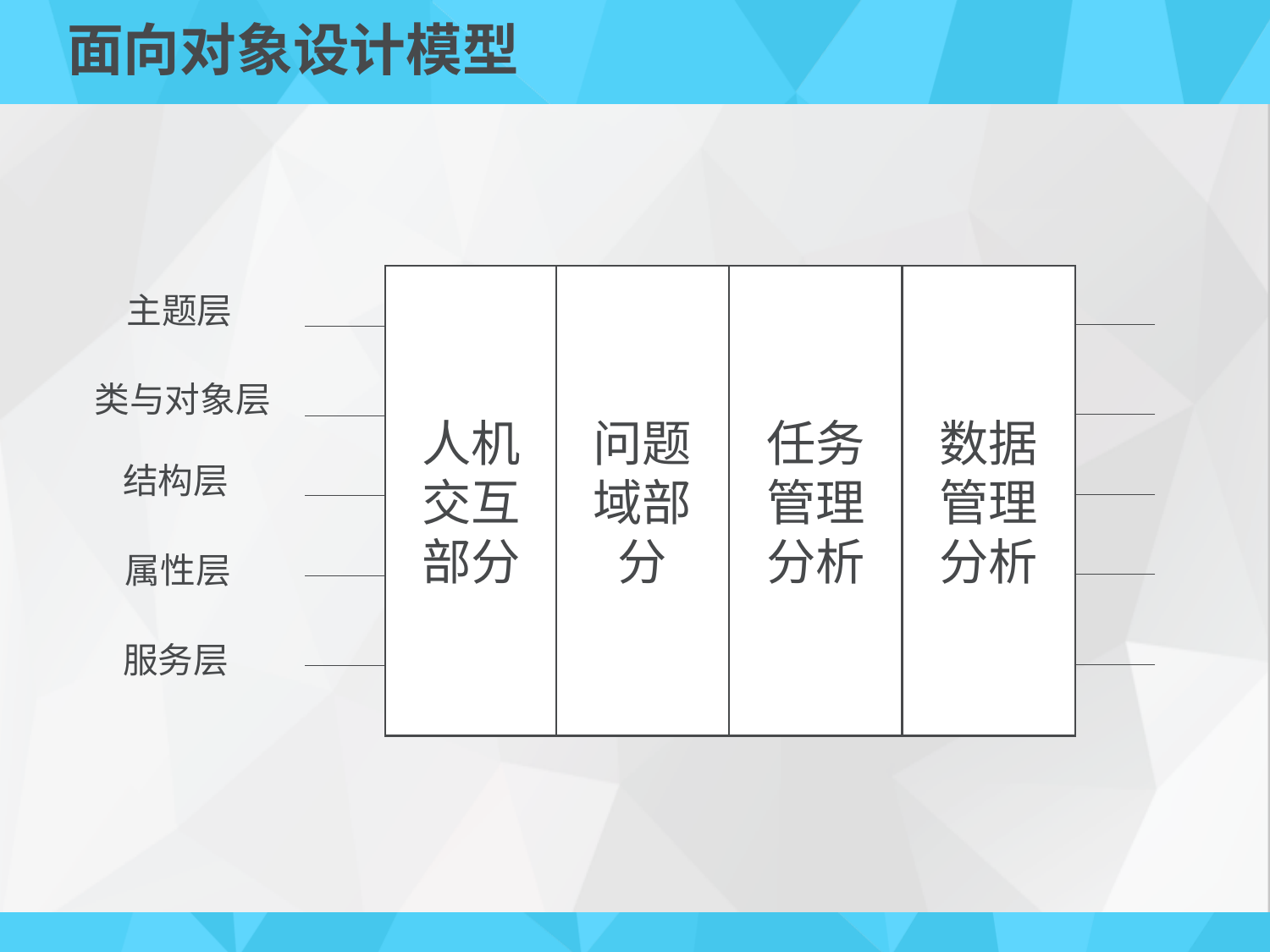

# 面向对象设计模型
人机交互部分
问题域部分
任务管理分析
数据管理分析
主题层
类与对象层
结构层
属性层
服务层